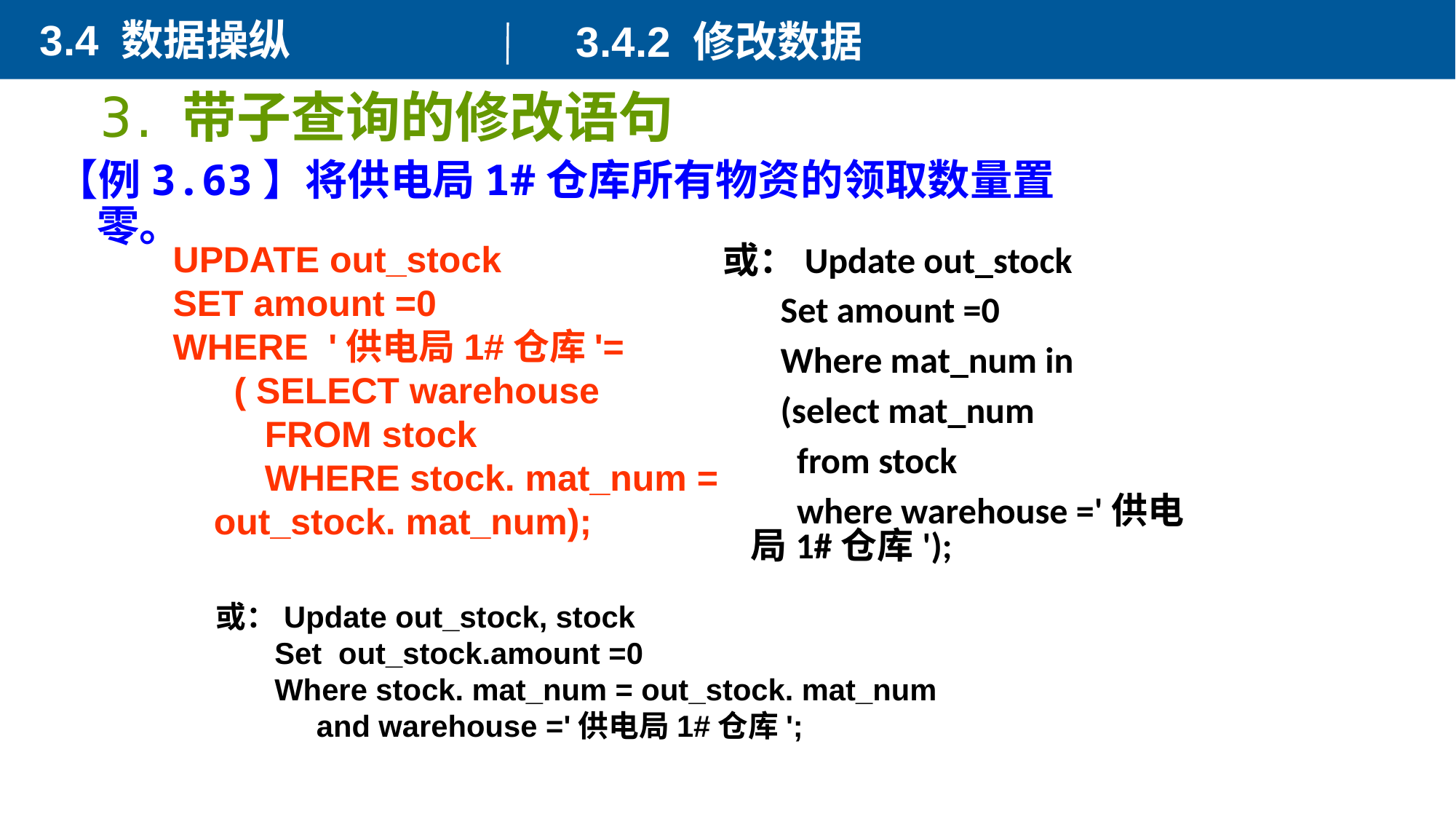

3.4 数据操纵
3.4.2 修改数据
3. 带子查询的修改语句
【例3.63】将供电局1#仓库所有物资的领取数量置零。
UPDATE out_stock
SET amount =0
WHERE  '供电局1#仓库'=
      ( SELECT warehouse
         FROM stock
         WHERE stock. mat_num = out_stock. mat_num);

或：Update out_stock
       Set amount =0
       Where mat_num in
       (select mat_num
         from stock
         where warehouse ='供电局1#仓库');

或：Update out_stock, stock
       Set  out_stock.amount =0
       Where stock. mat_num = out_stock. mat_num
            and warehouse ='供电局1#仓库';